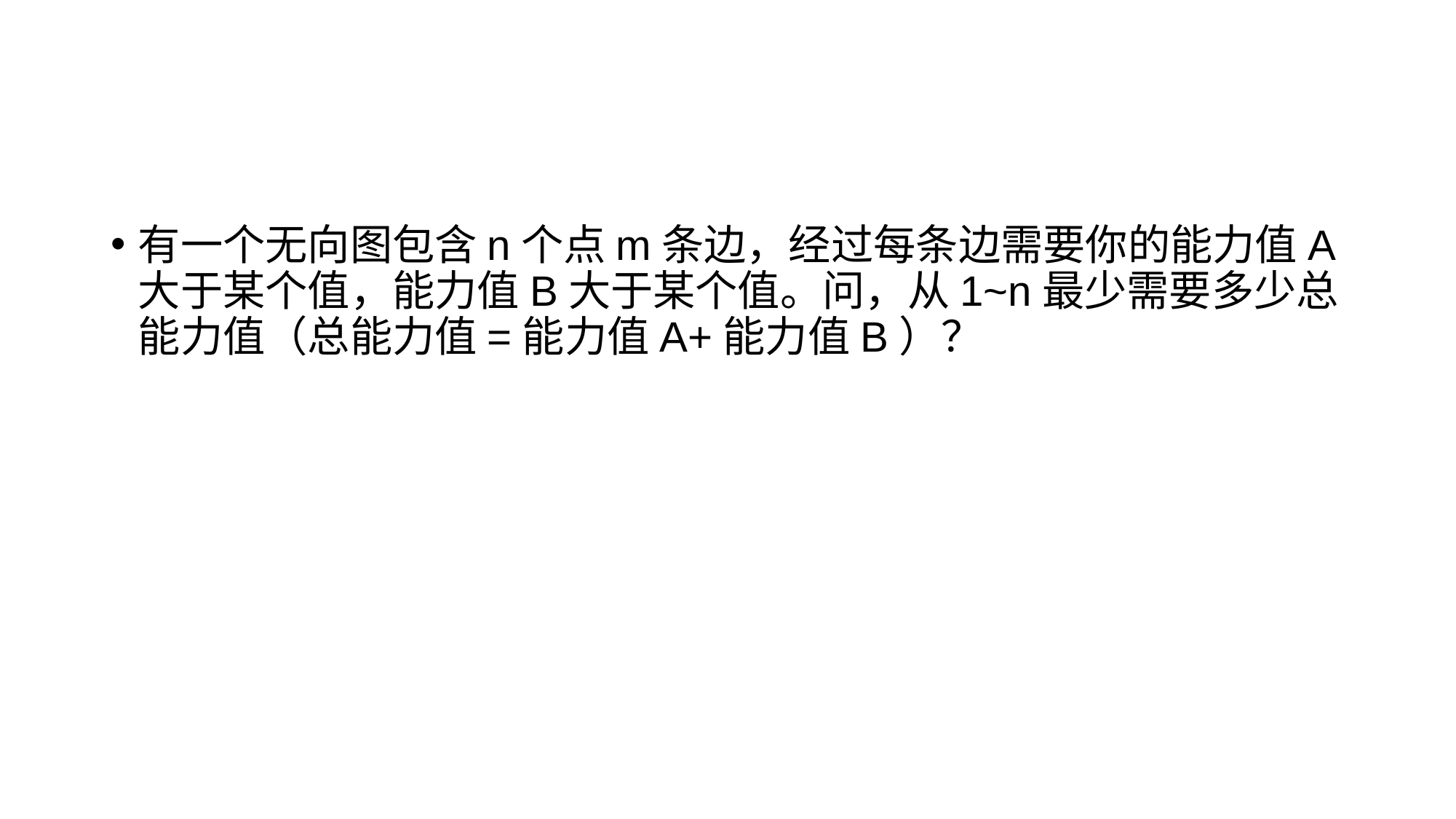

#
有一个无向图包含n个点m条边，经过每条边需要你的能力值A大于某个值，能力值B大于某个值。问，从1~n最少需要多少总能力值（总能力值=能力值A+能力值B）？